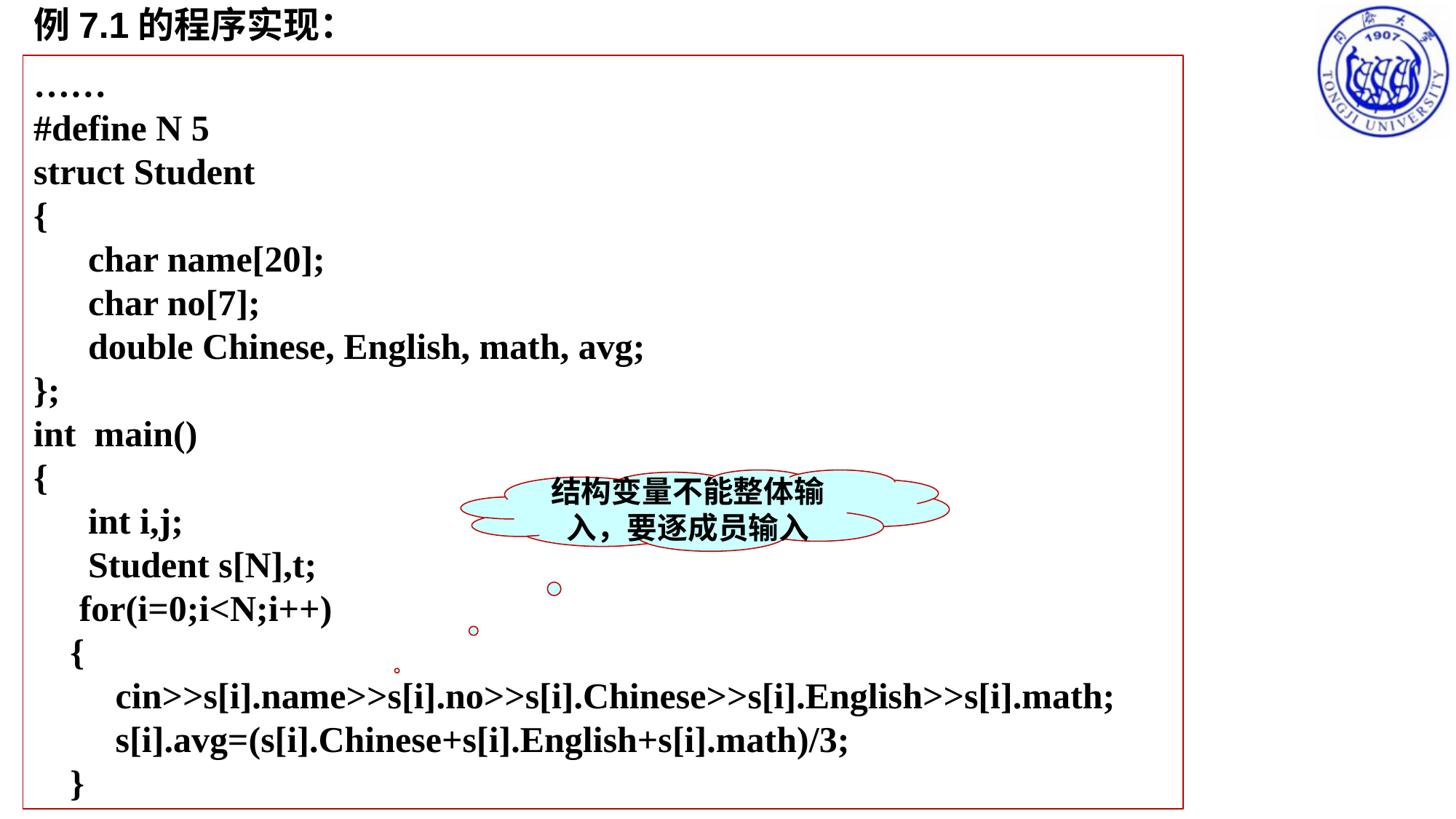

例7.1的程序实现：
……
#define N 5
struct Student
{
      char name[20];
      char no[7];
      double Chinese, English, math, avg;
};
int  main()
{
      int i,j;
      Student s[N],t;
     for(i=0;i<N;i++)
    {
         cin>>s[i].name>>s[i].no>>s[i].Chinese>>s[i].English>>s[i].math;
         s[i].avg=(s[i].Chinese+s[i].English+s[i].math)/3;
    }
结构变量不能整体输入，要逐成员输入